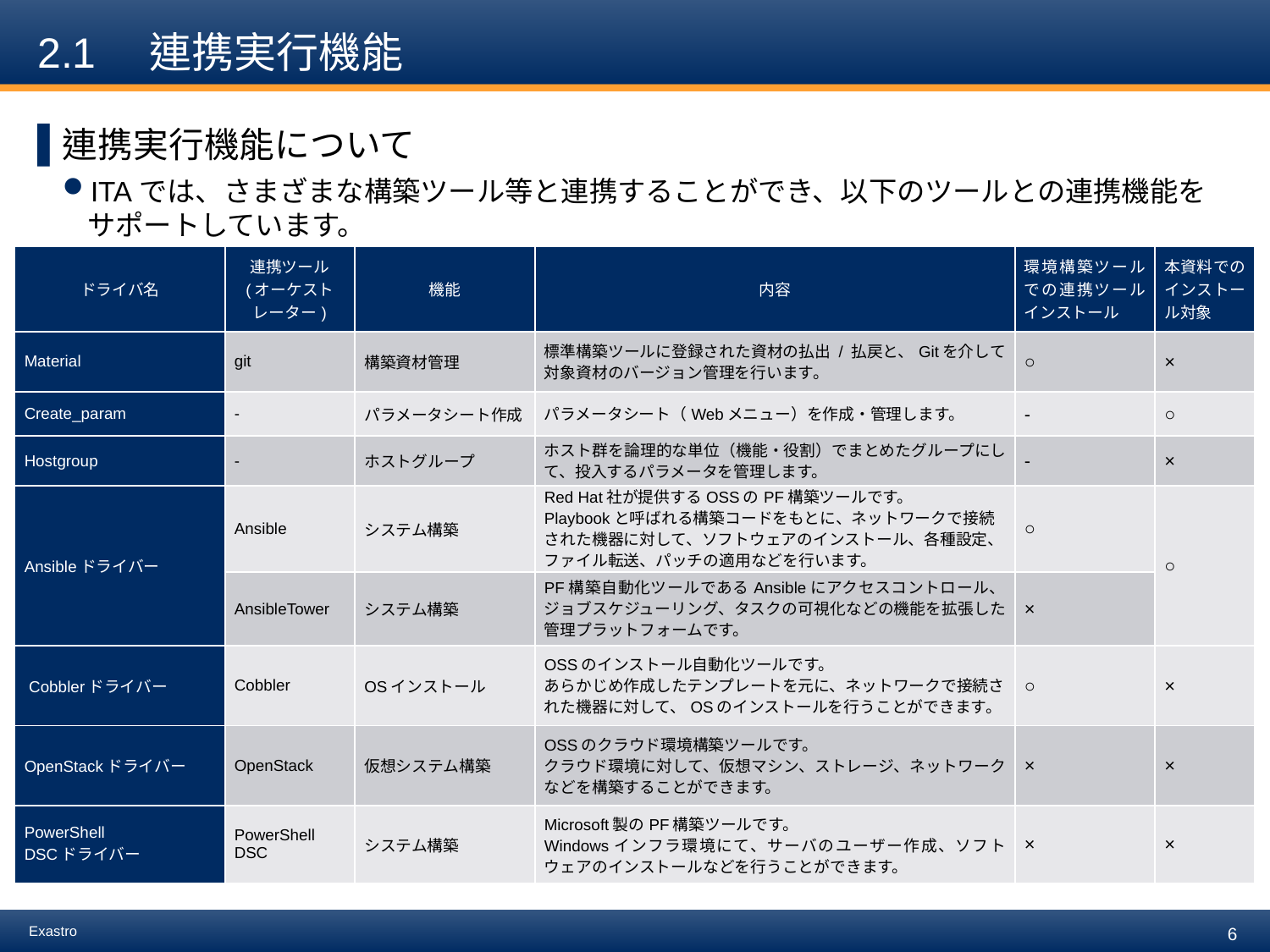

# 2.1　連携実行機能
連携実行機能について
ITAでは、さまざまな構築ツール等と連携することができ、以下のツールとの連携機能をサポートしています。
| ドライバ名 | 連携ツール (オーケスト レーター) | 機能 | 内容 | 環境構築ツールでの連携ツールインストール | 本資料でのインストール対象 |
| --- | --- | --- | --- | --- | --- |
| Material | git | 構築資材管理 | 標準構築ツールに登録された資材の払出 / 払戻と、Gitを介して対象資材のバージョン管理を行います。 | ○ | × |
| Create\_param | - | パラメータシート作成 | パラメータシート（Webメニュー）を作成・管理します。 | - | ○ |
| Hostgroup | - | ホストグループ | ホスト群を論理的な単位（機能・役割）でまとめたグループにして、投入するパラメータを管理します。 | - | × |
| Ansibleドライバー | Ansible | システム構築 | Red Hat社が提供するOSSのPF構築ツールです。 Playbookと呼ばれる構築コードをもとに、ネットワークで接続された機器に対して、ソフトウェアのインストール、各種設定、ファイル転送、パッチの適用などを行います。 | ○ | ○ |
|  | AnsibleTower | システム構築 | PF構築自動化ツールであるAnsibleにアクセスコントロール、ジョブスケジューリング、タスクの可視化などの機能を拡張した管理プラットフォームです。 | × |  |
| Cobblerドライバー | Cobbler | OSインストール | OSSのインストール自動化ツールです。 あらかじめ作成したテンプレートを元に、ネットワークで接続された機器に対して、OSのインストールを行うことができます。 | ○ | × |
| OpenStackドライバー | OpenStack | 仮想システム構築 | OSSのクラウド環境構築ツールです。 クラウド環境に対して、仮想マシン、ストレージ、ネットワークなどを構築することができます。 | × | × |
| PowerShell DSCドライバー | PowerShell DSC | システム構築 | Microsoft製のPF構築ツールです。 Windowsインフラ環境にて、サーバのユーザー作成、ソフトウェアのインストールなどを行うことができます。 | × | × |